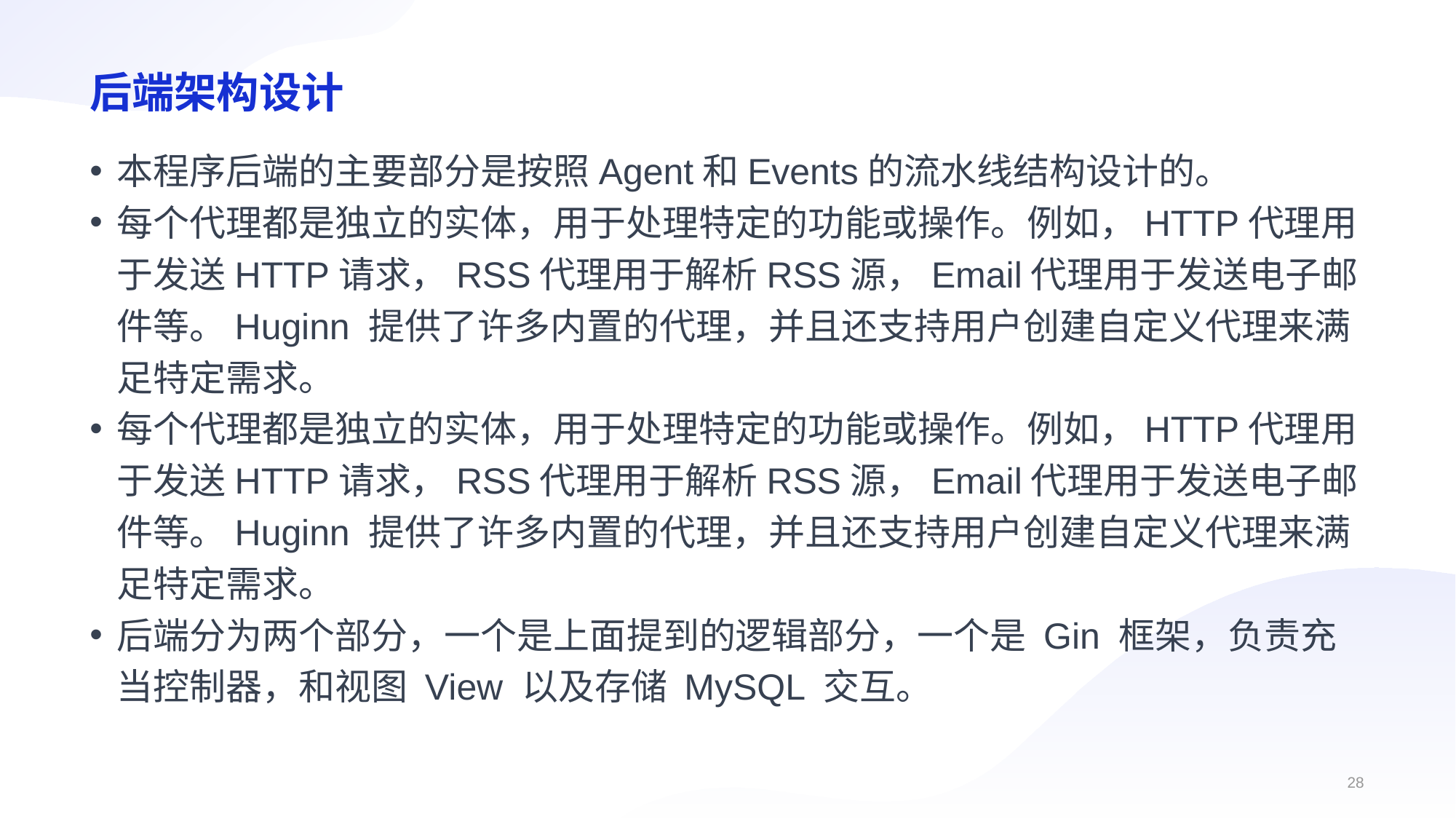

# 后端架构设计
本程序后端的主要部分是按照Agent和Events的流水线结构设计的。
每个代理都是独立的实体，用于处理特定的功能或操作。例如，HTTP代理用于发送HTTP请求，RSS代理用于解析RSS源，Email代理用于发送电子邮件等。Huginn 提供了许多内置的代理，并且还支持用户创建自定义代理来满足特定需求。
每个代理都是独立的实体，用于处理特定的功能或操作。例如，HTTP代理用于发送HTTP请求，RSS代理用于解析RSS源，Email代理用于发送电子邮件等。Huginn 提供了许多内置的代理，并且还支持用户创建自定义代理来满足特定需求。
后端分为两个部分，一个是上面提到的逻辑部分，一个是 Gin 框架，负责充当控制器，和视图 View 以及存储 MySQL 交互。
28